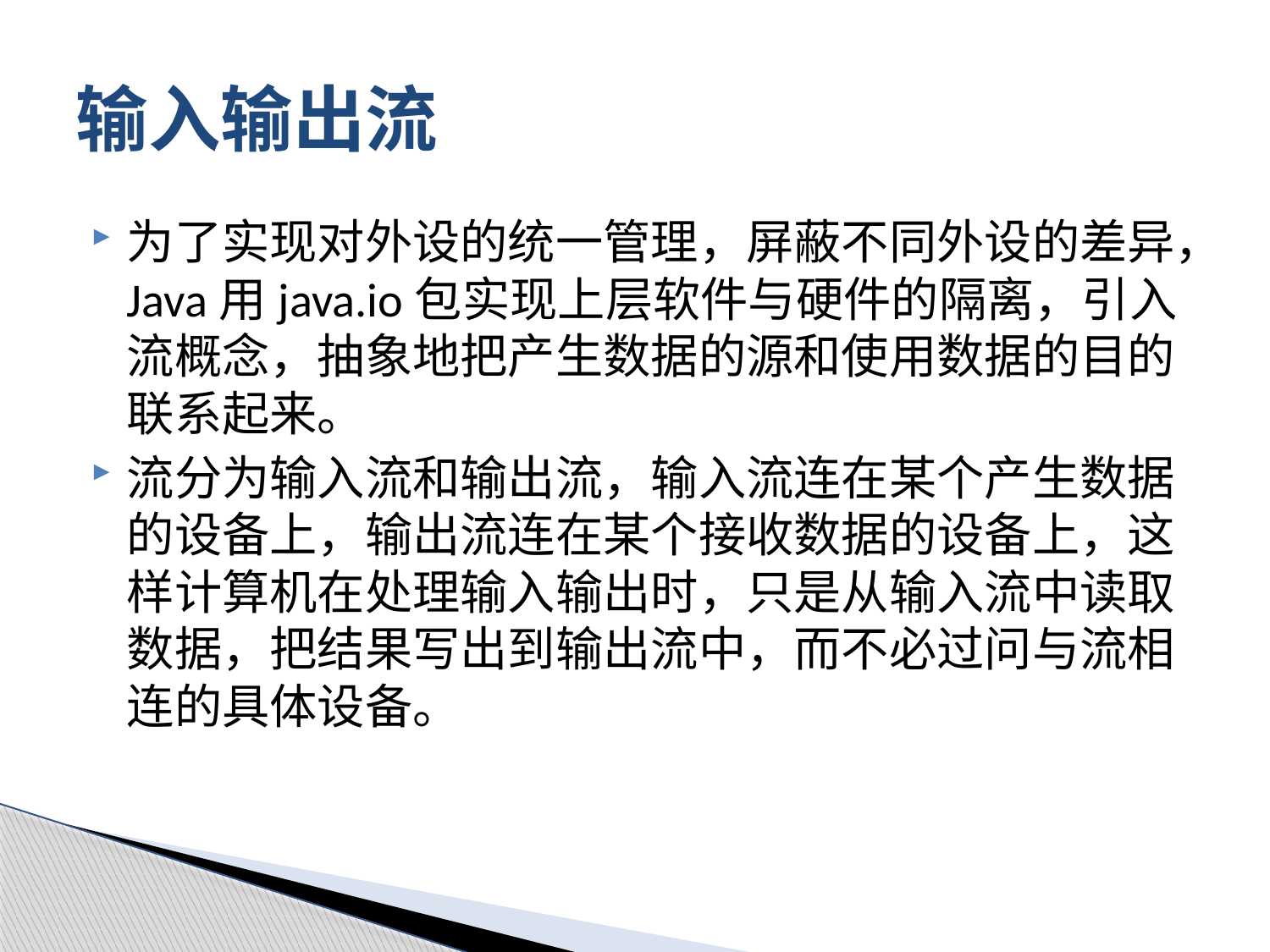

# 输入输出流
为了实现对外设的统一管理，屏蔽不同外设的差异，Java用java.io包实现上层软件与硬件的隔离，引入流概念，抽象地把产生数据的源和使用数据的目的联系起来。
流分为输入流和输出流，输入流连在某个产生数据的设备上，输出流连在某个接收数据的设备上，这样计算机在处理输入输出时，只是从输入流中读取数据，把结果写出到输出流中，而不必过问与流相连的具体设备。